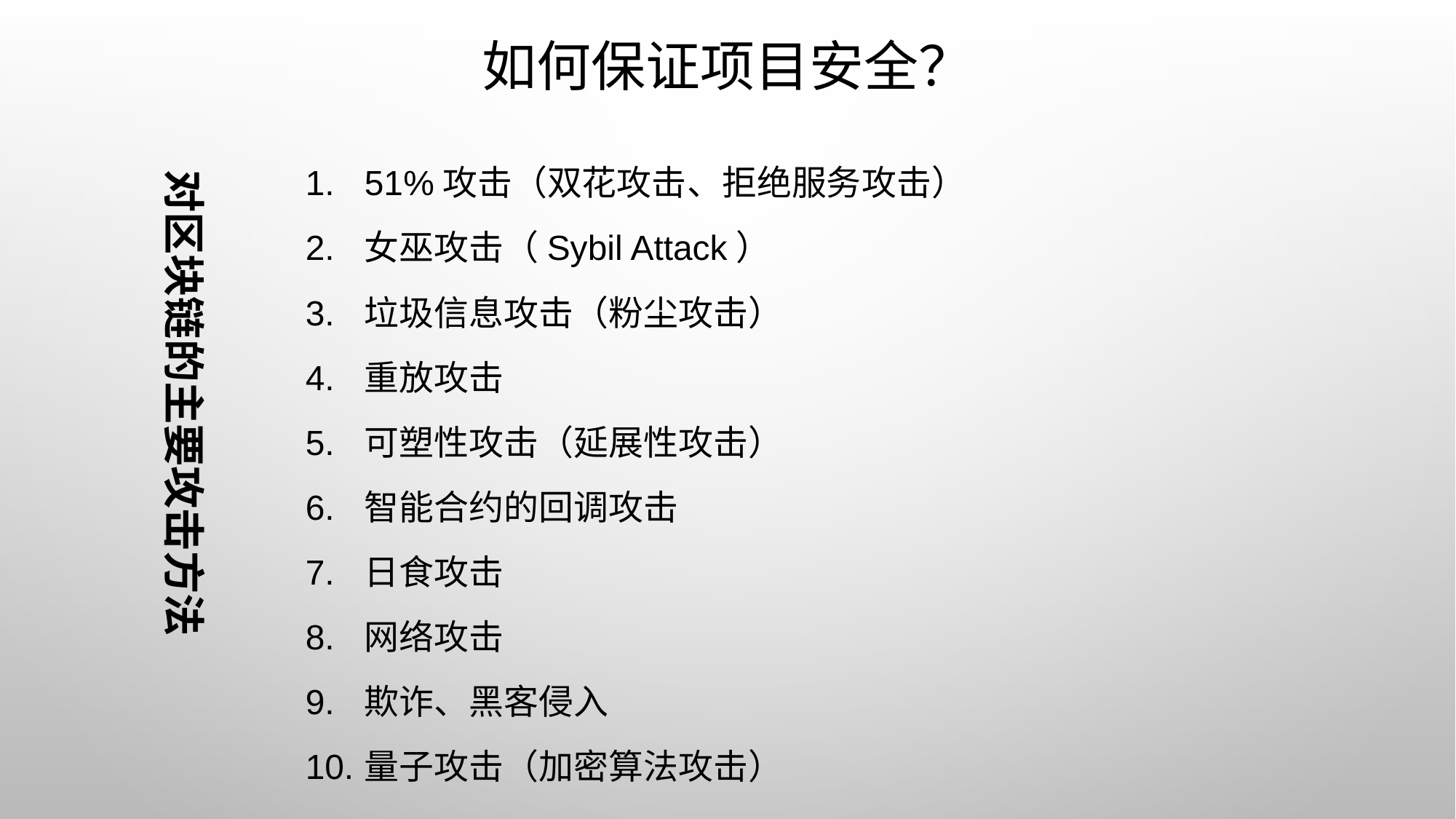

# 如何保证项目安全？
51%攻击（双花攻击、拒绝服务攻击）
女巫攻击（Sybil Attack）
垃圾信息攻击（粉尘攻击）
重放攻击
可塑性攻击（延展性攻击）
智能合约的回调攻击
日食攻击
网络攻击
欺诈、黑客侵入
量子攻击（加密算法攻击）

对区块链的主要攻击方法